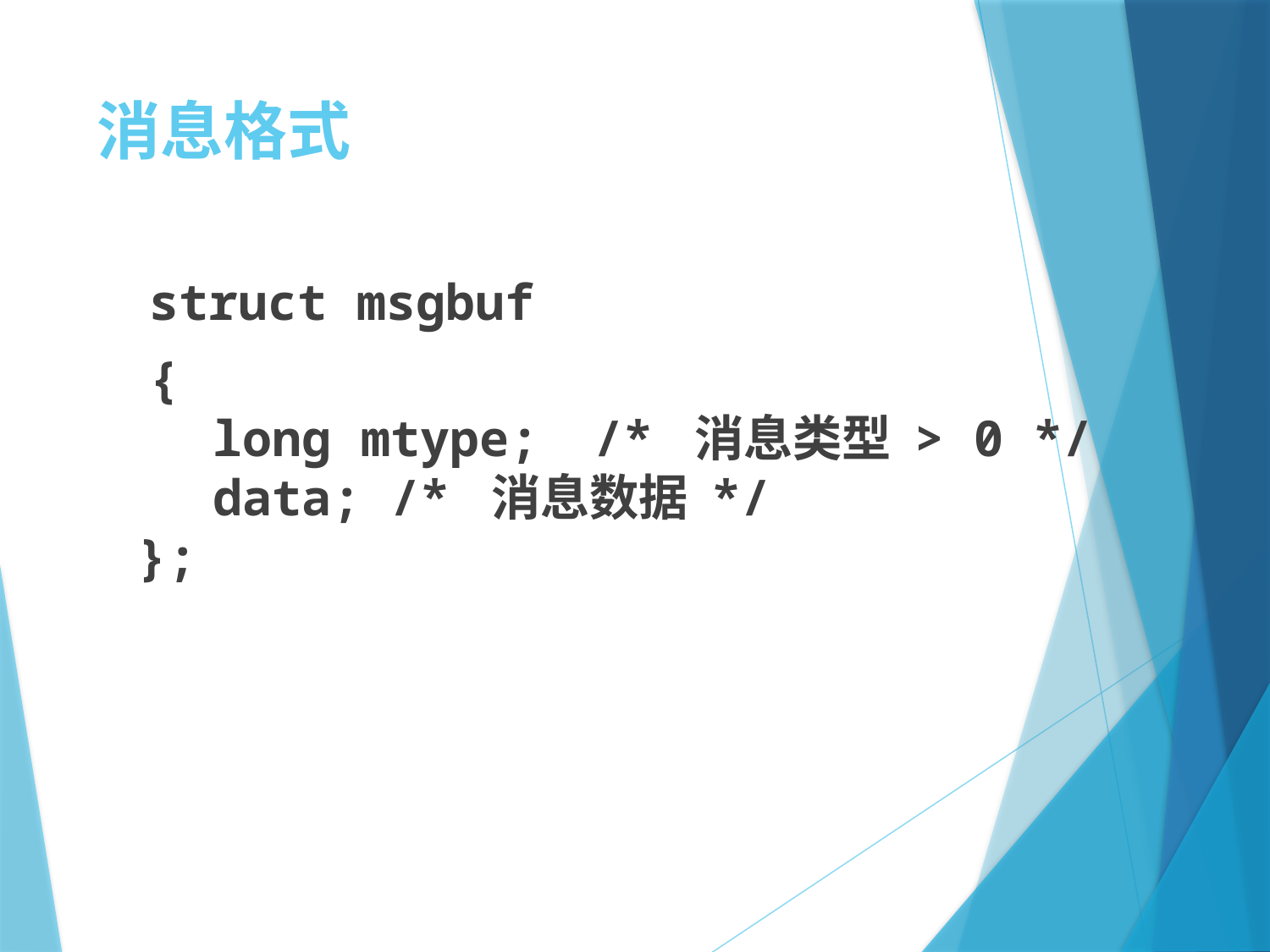

# 消息格式
struct msgbuf
{
   long mtype;    /* 消息类型 > 0 */
   data; /* 消息数据 */
 };